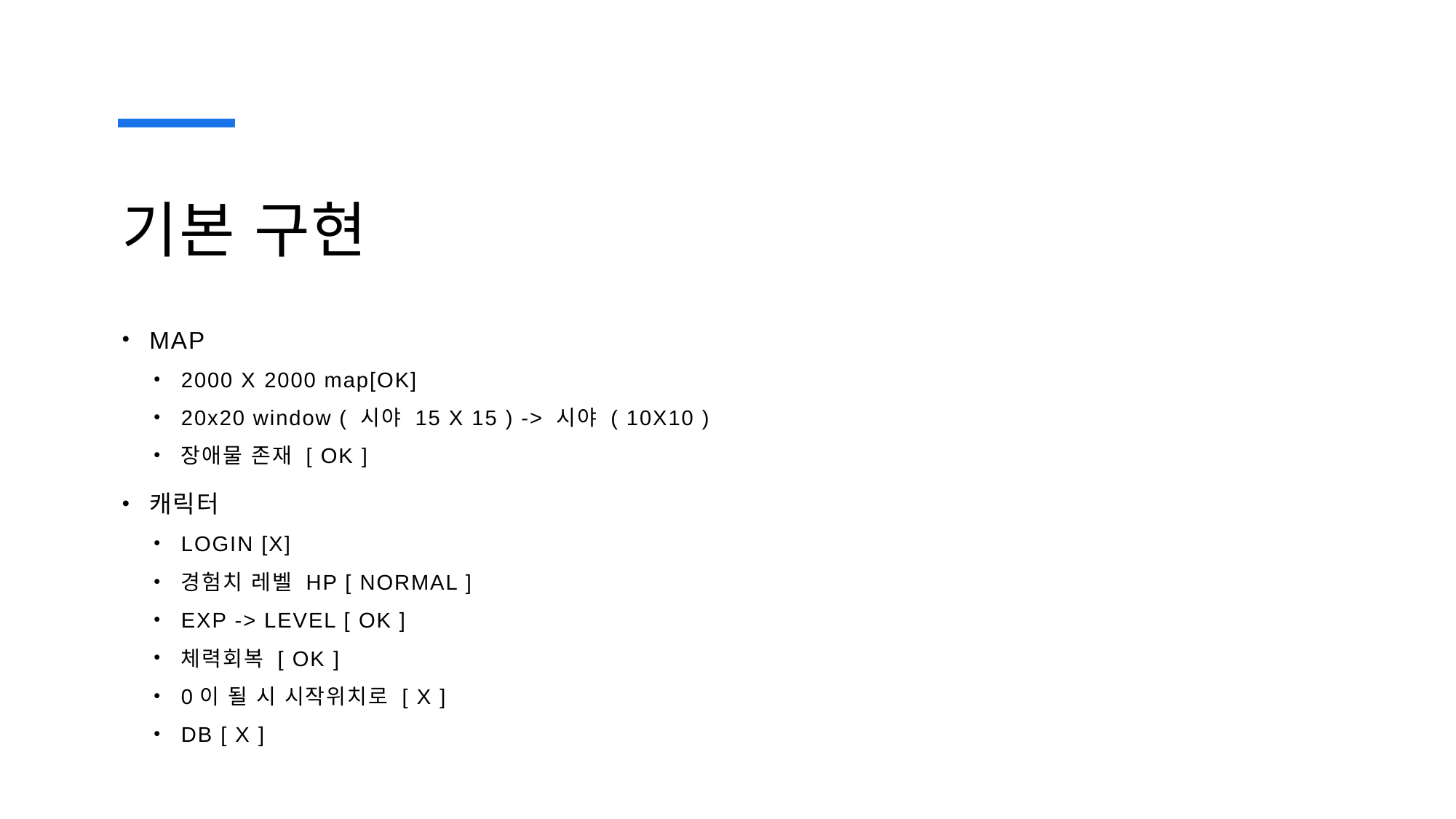

# 기본 구현
MAP
2000 X 2000 map[OK]
20x20 window ( 시야 15 X 15 ) -> 시야 ( 10X10 )
장애물 존재 [ OK ]
캐릭터
LOGIN [X]
경험치 레벨 HP [ NORMAL ]
EXP -> LEVEL [ OK ]
체력회복 [ OK ]
0이 될 시 시작위치로 [ X ]
DB [ X ]